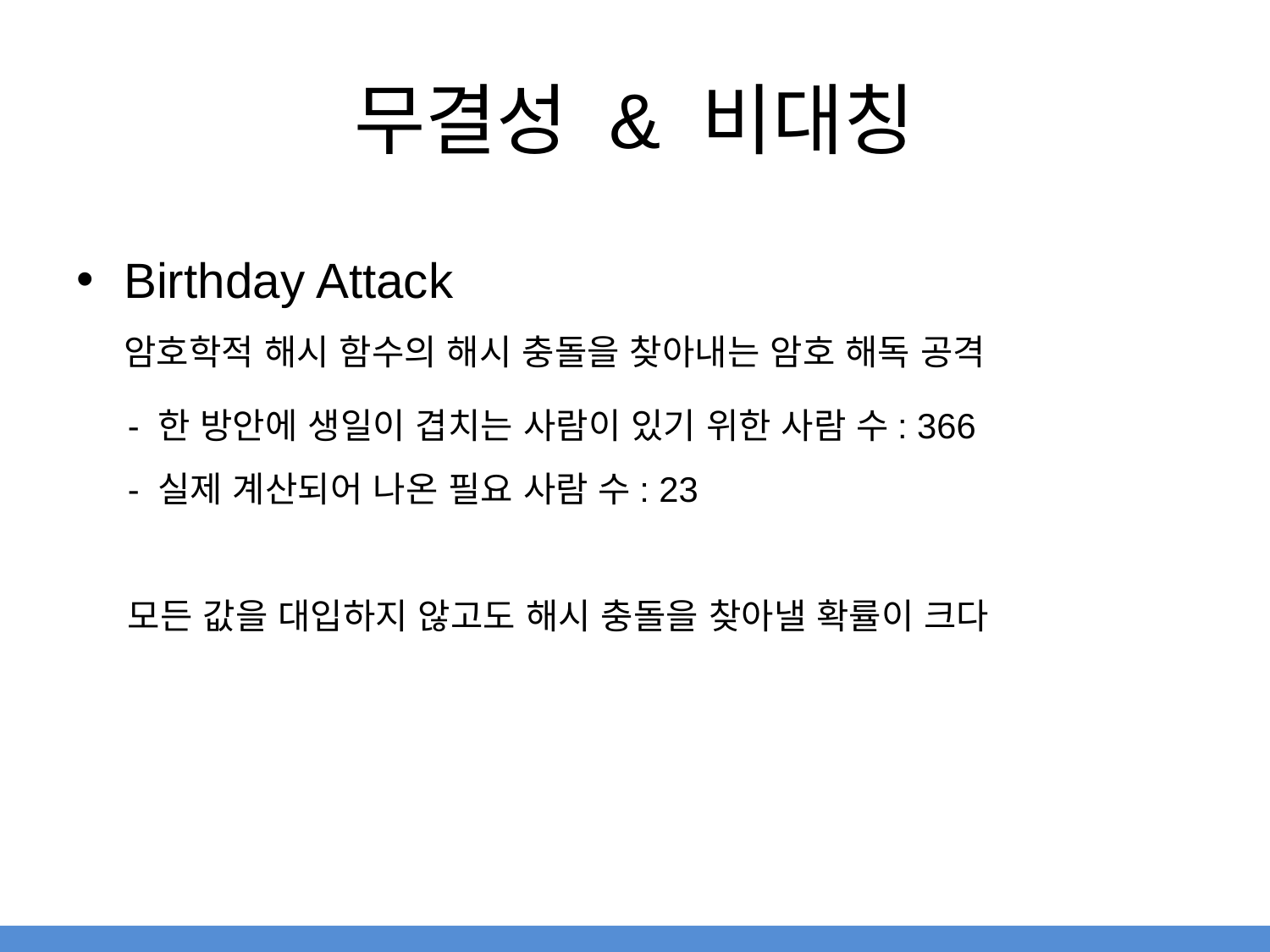

# 무결성 & 비대칭
Birthday Attack
암호학적 해시 함수의 해시 충돌을 찾아내는 암호 해독 공격
- 한 방안에 생일이 겹치는 사람이 있기 위한 사람 수: 366
- 실제 계산되어 나온 필요 사람 수: 23
모든 값을 대입하지 않고도 해시 충돌을 찾아낼 확률이 크다